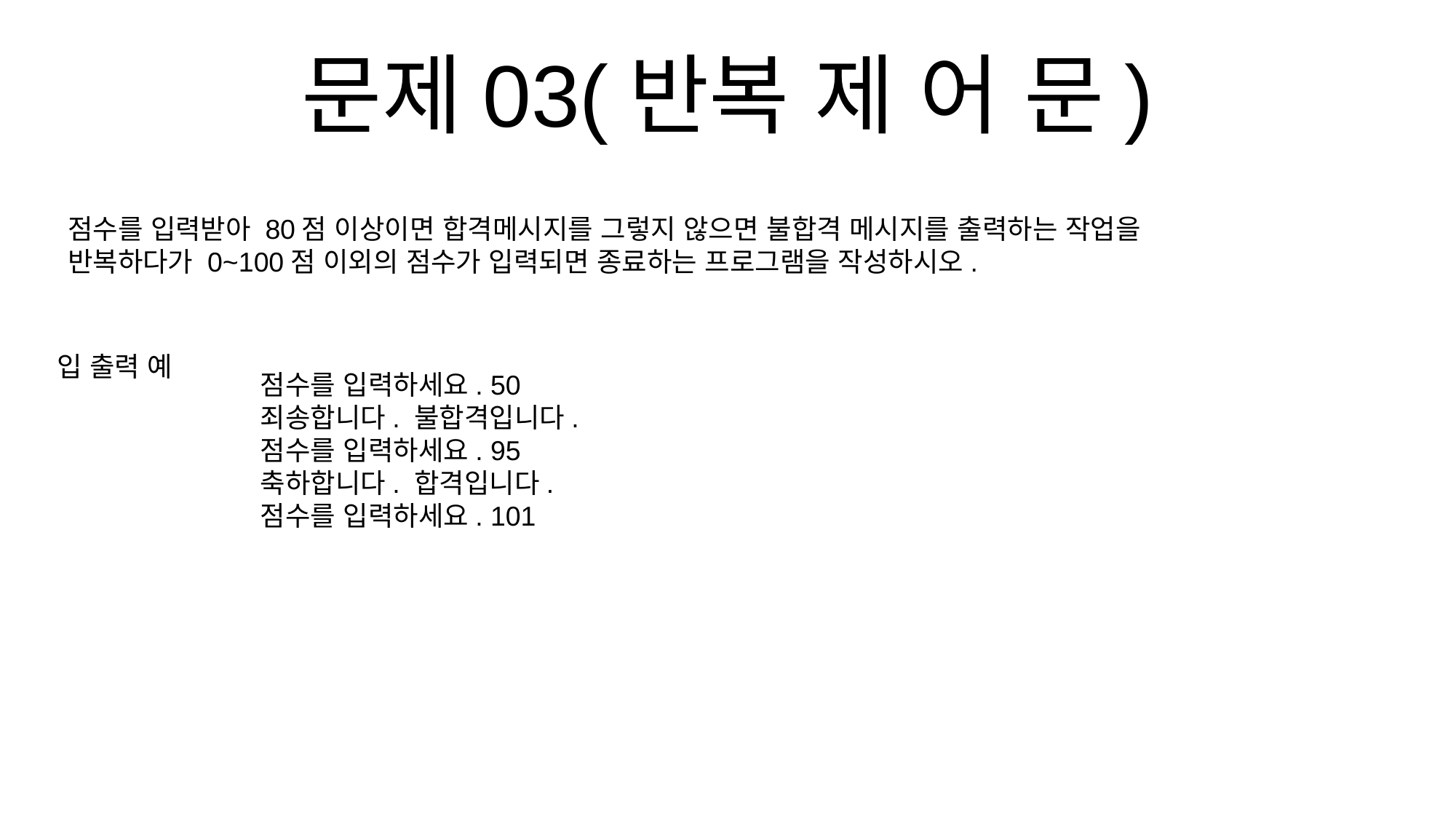

문제03(반복 제 어 문)
점수를 입력받아 80점 이상이면 합격메시지를 그렇지 않으면 불합격 메시지를 출력하는 작업을
반복하다가 0~100점 이외의 점수가 입력되면 종료하는 프로그램을 작성하시오.
입 출력 예
점수를 입력하세요. 50
죄송합니다. 불합격입니다.
점수를 입력하세요. 95
축하합니다. 합격입니다.
점수를 입력하세요. 101